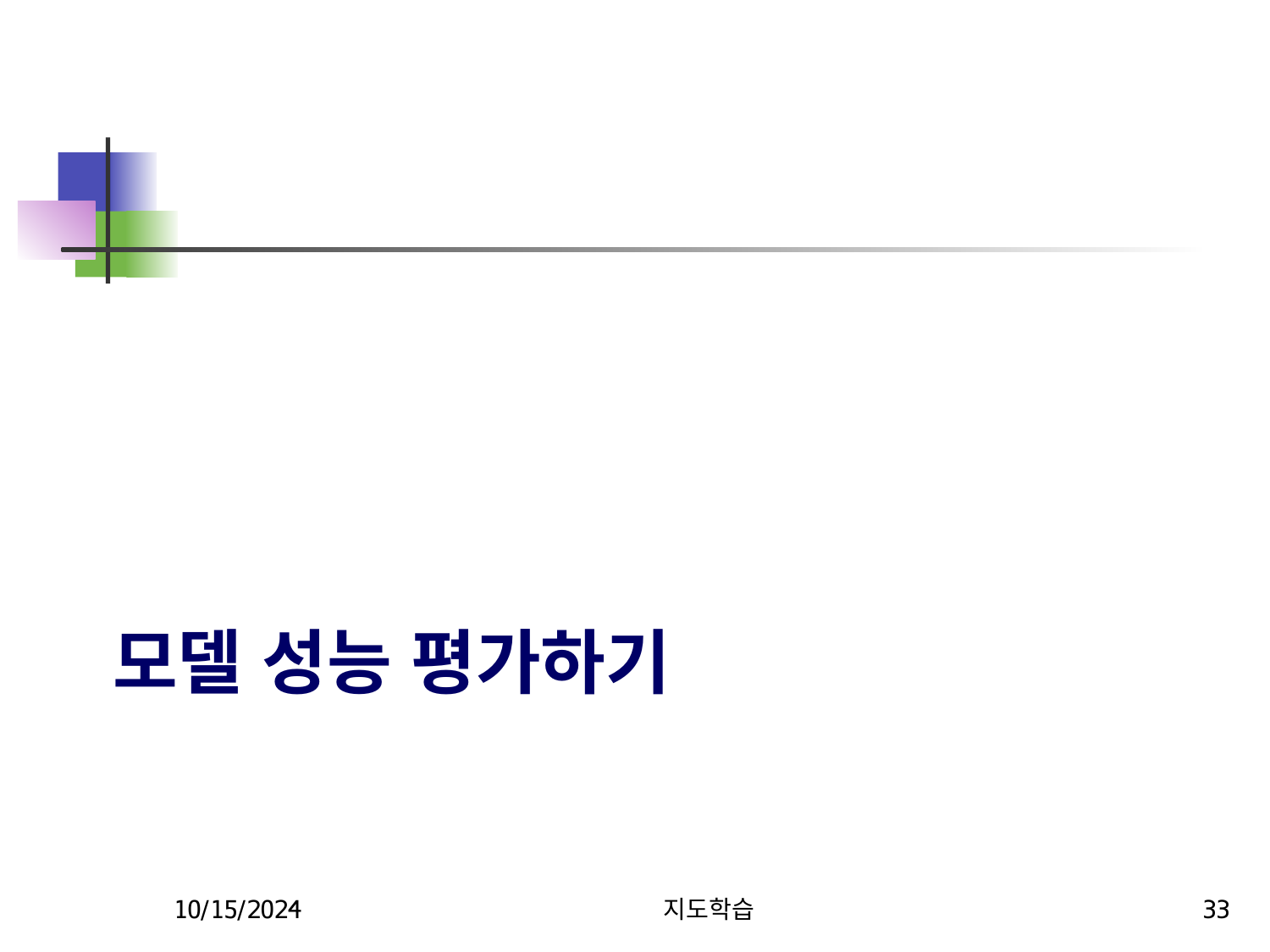

# 모델 성능 평가하기
10/15/2024
지도학습
33